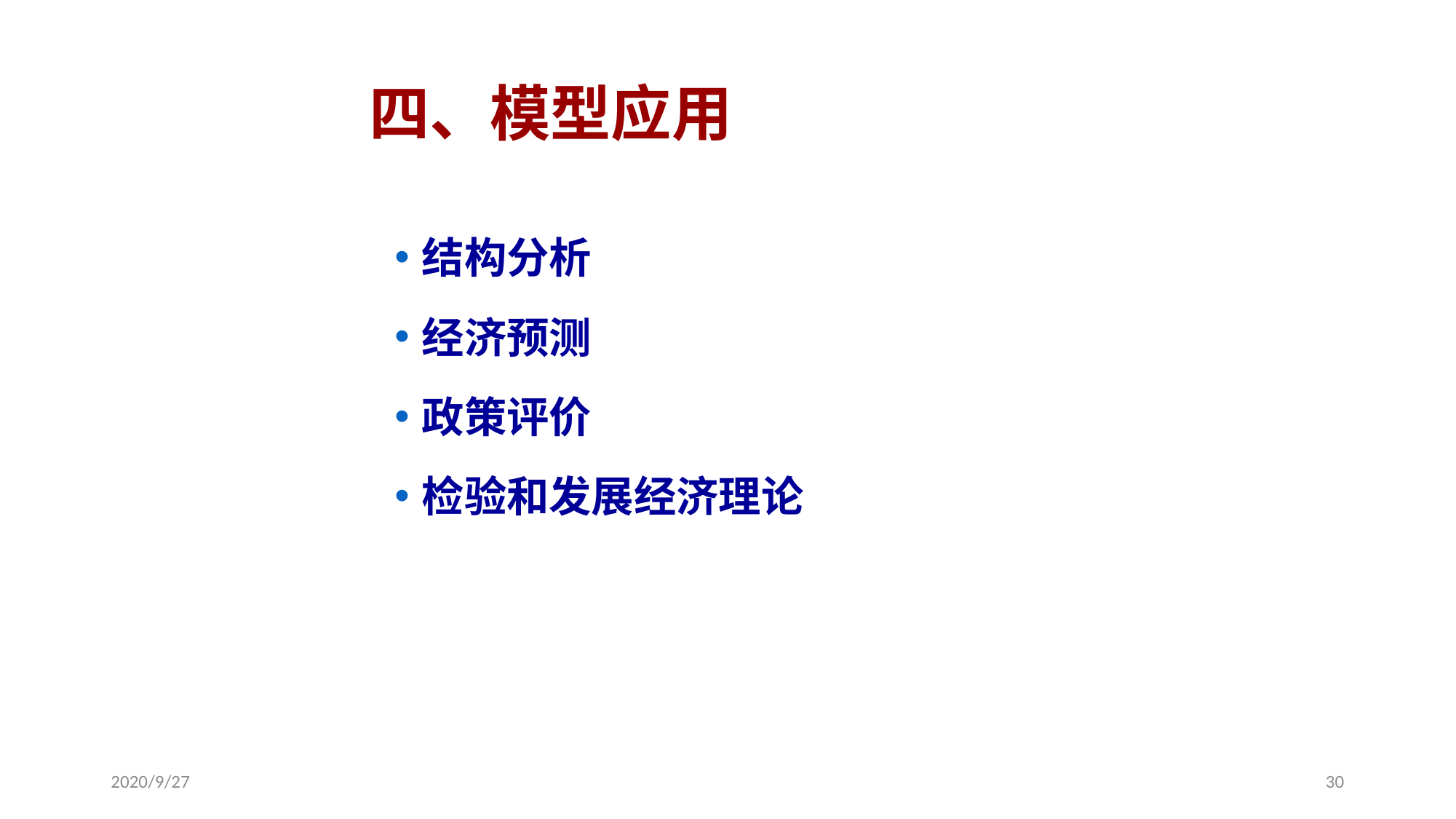

# 四、模型应用
结构分析
经济预测
政策评价
检验和发展经济理论
2020/9/27
30